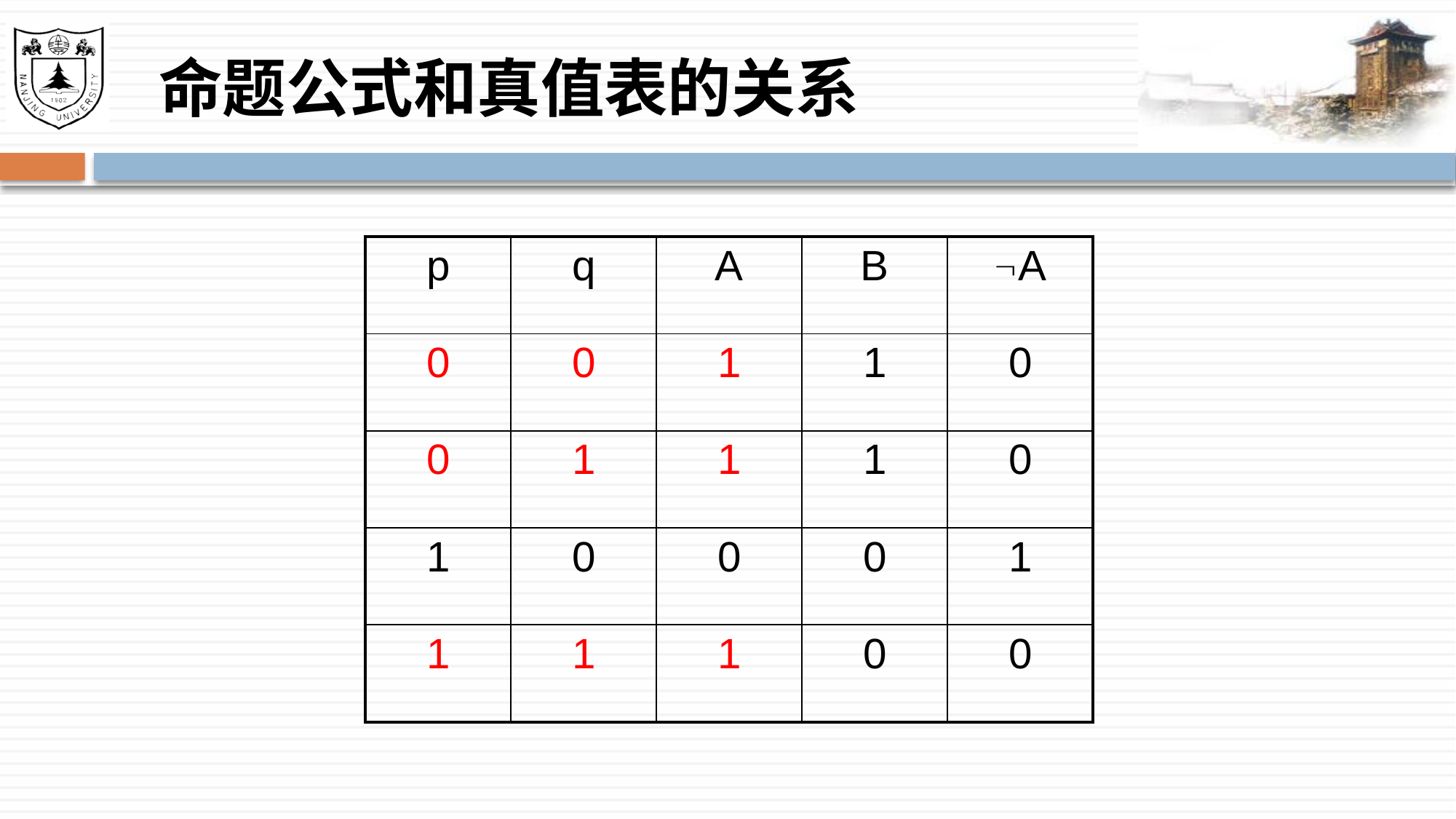

# 命题公式和真值表的关系

| p | q | A | B | ¬A |
| --- | --- | --- | --- | --- |
| 0 | 0 | 1 | 1 | 0 |
| 0 | 1 | 1 | 1 | 0 |
| 1 | 0 | 0 | 0 | 1 |
| 1 | 1 | 1 | 0 | 0 |